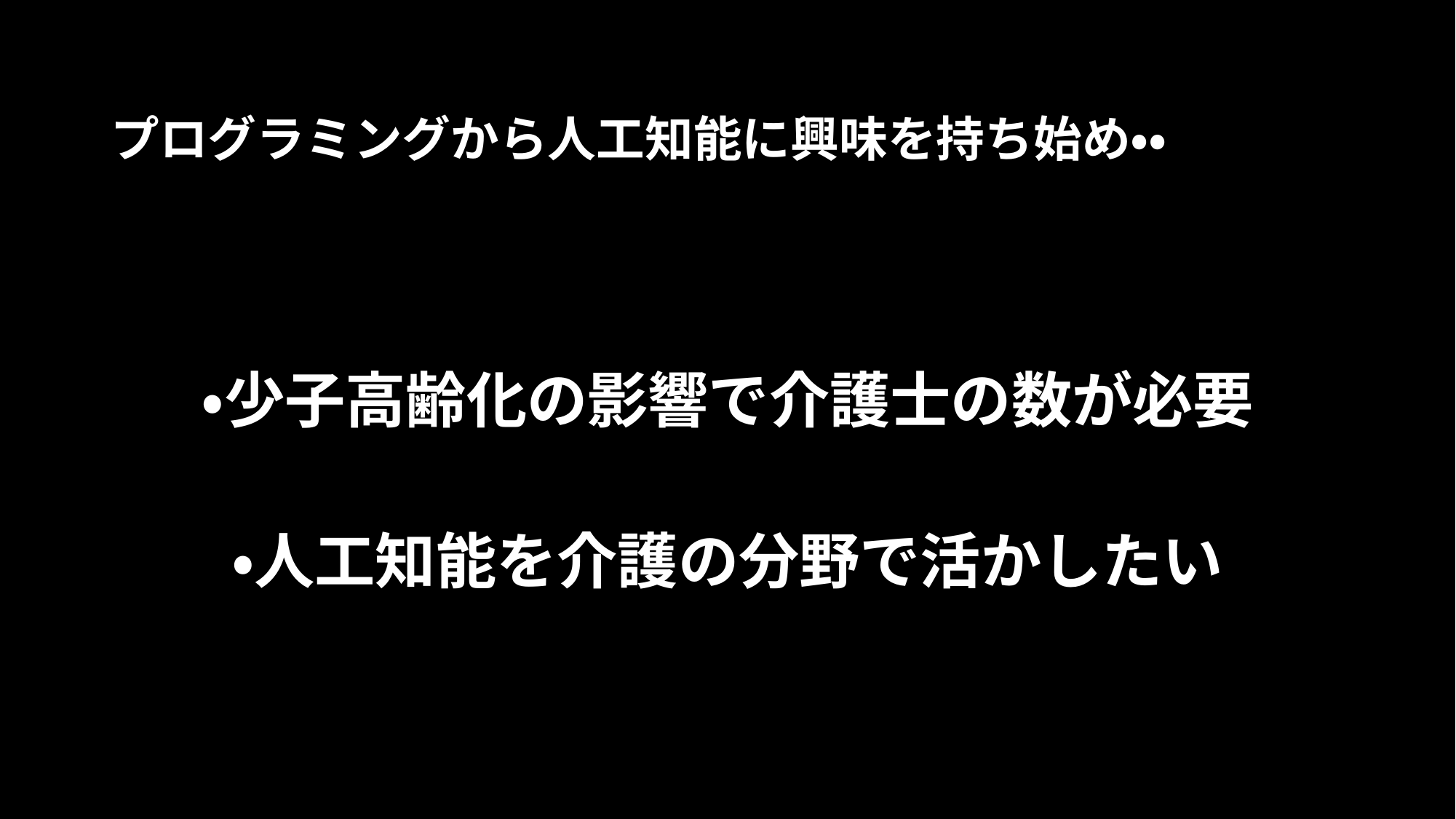

#

プログラミングから人工知能に興味を持ち始め・・

・少子高齢化の影響で介護士の数が必要

・人工知能を介護の分野で活かしたい